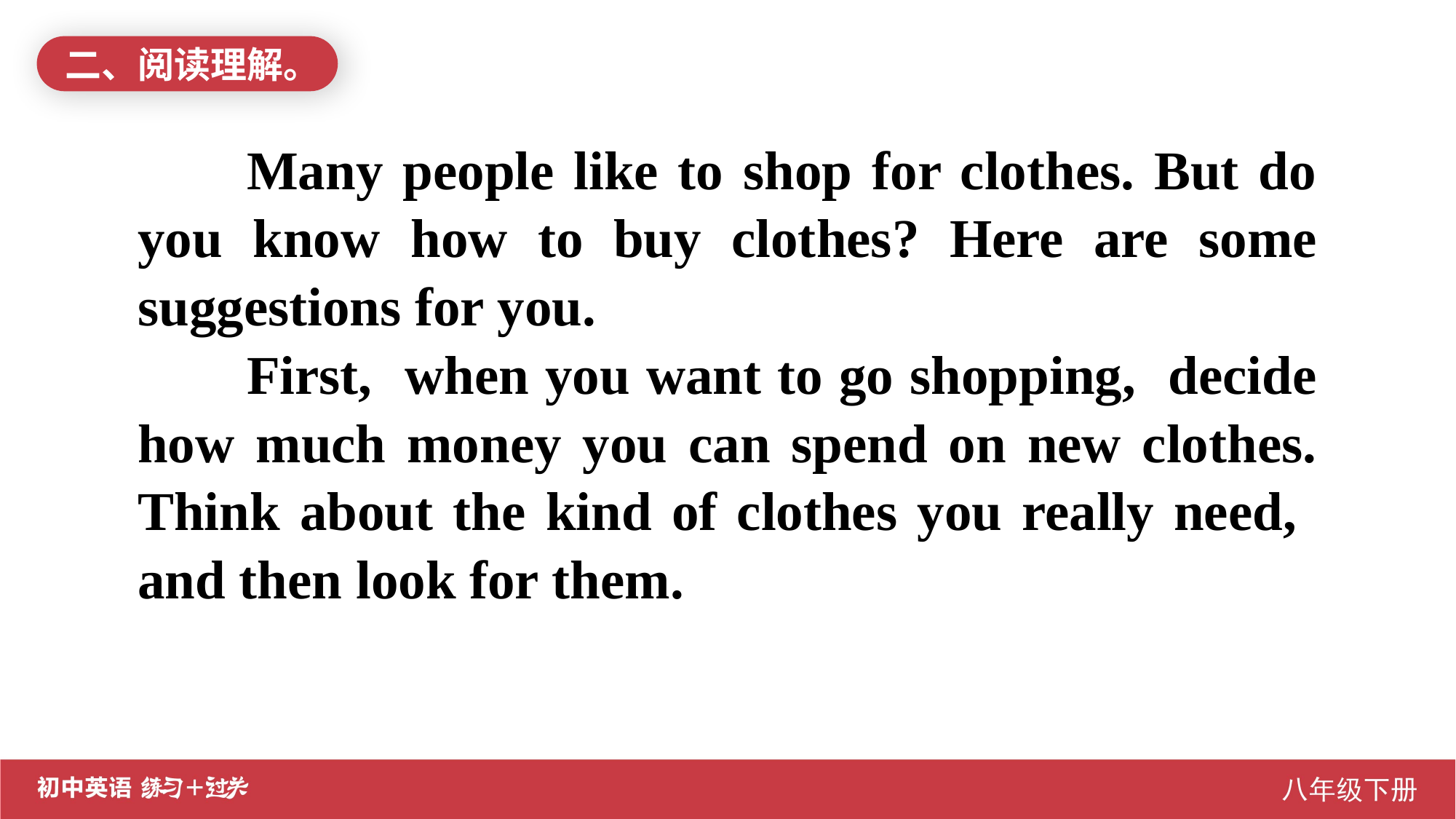

二、阅读理解。
Many people like to shop for clothes. But do you know how to buy clothes? Here are some suggestions for you.
First,  when you want to go shopping,  decide how much money you can spend on new clothes. Think about the kind of clothes you really need,  and then look for them.